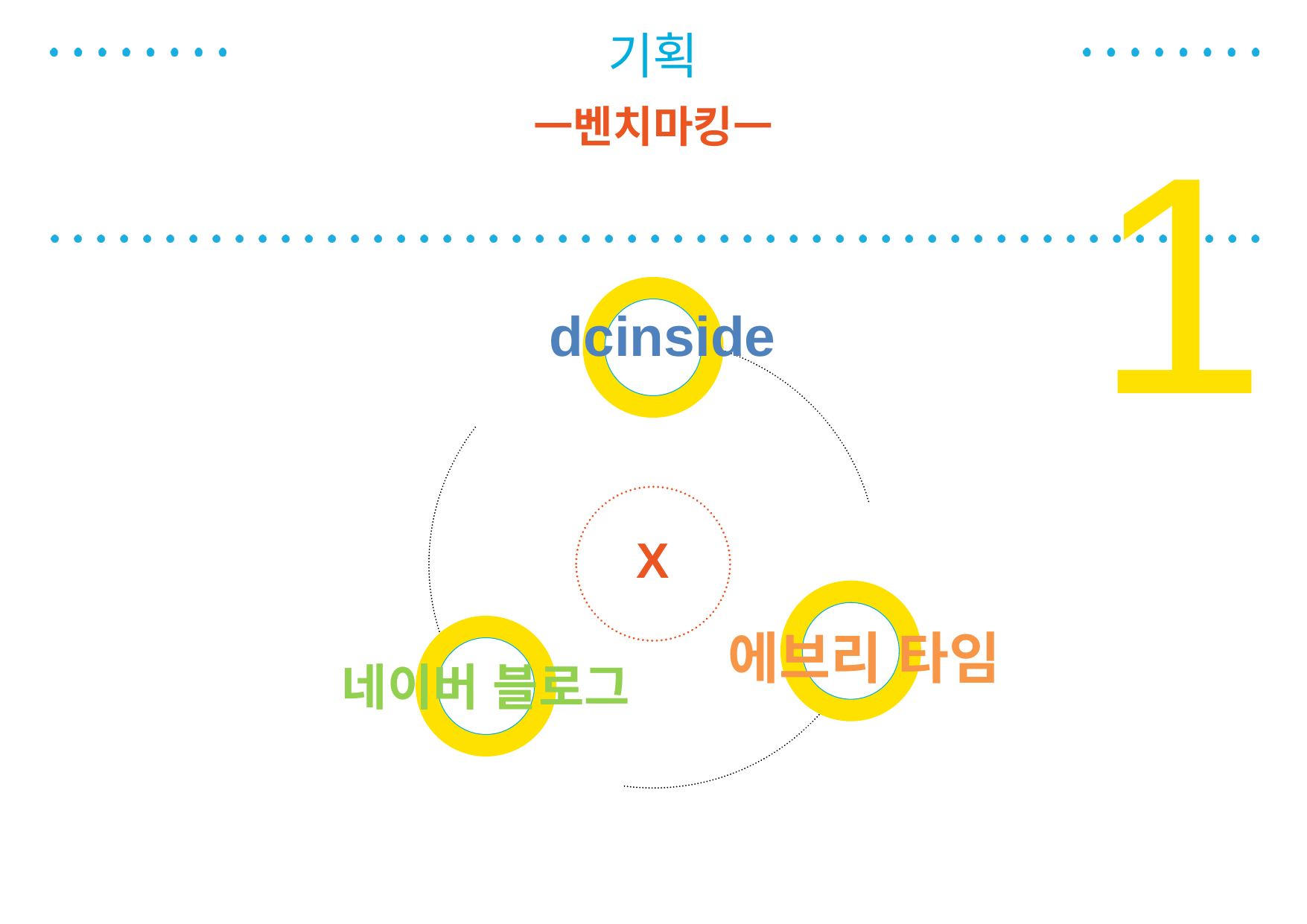

기획
ㅡ벤치마킹ㅡ
1

dcinside

X

에브리 타임

네이버 블로그